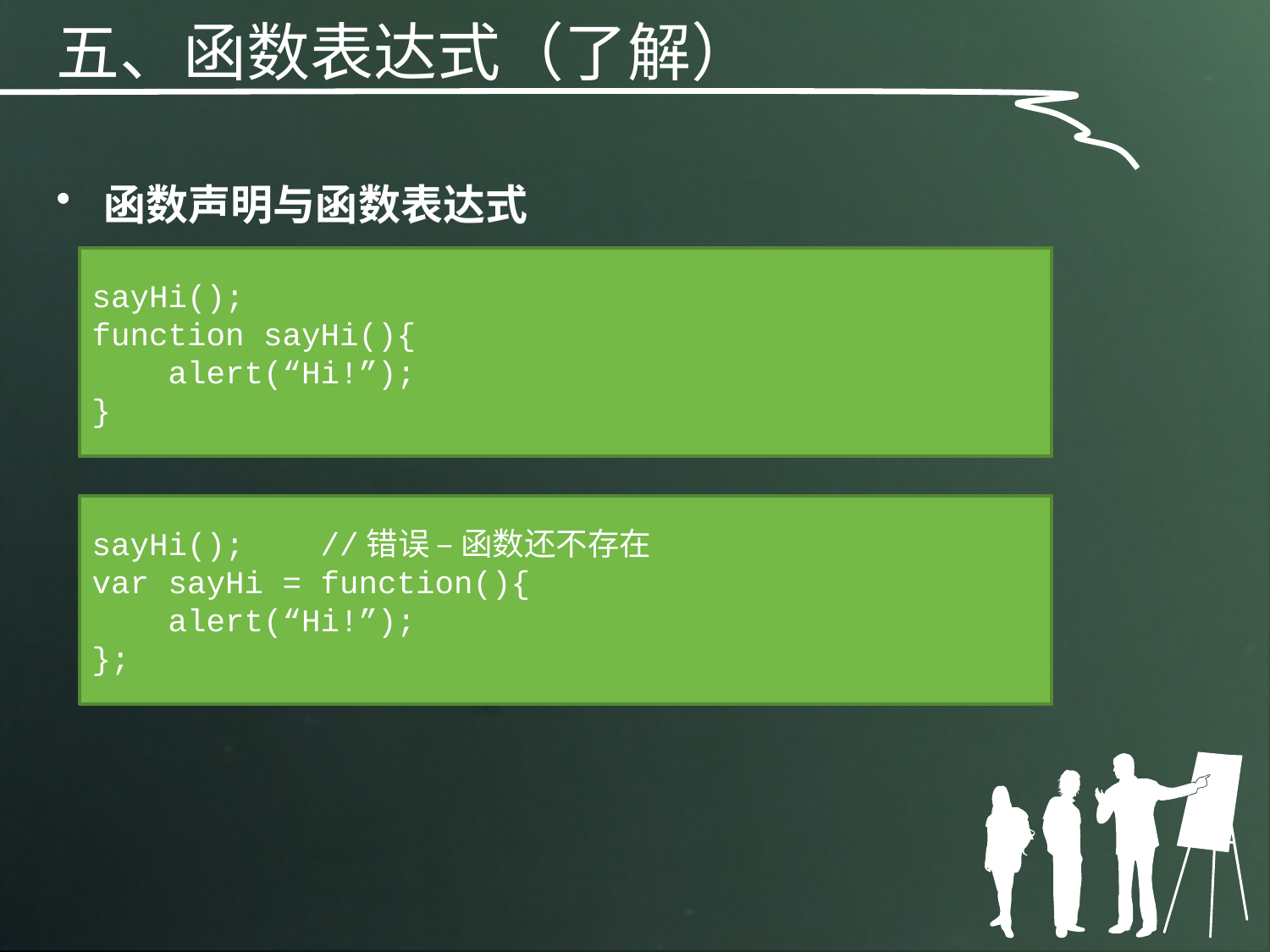

五、函数表达式（了解）

函数声明与函数表达式
sayHi();
function sayHi(){
    alert(“Hi!”);
}
sayHi();    //错误 – 函数还不存在
var sayHi = function(){
    alert(“Hi!”);
};